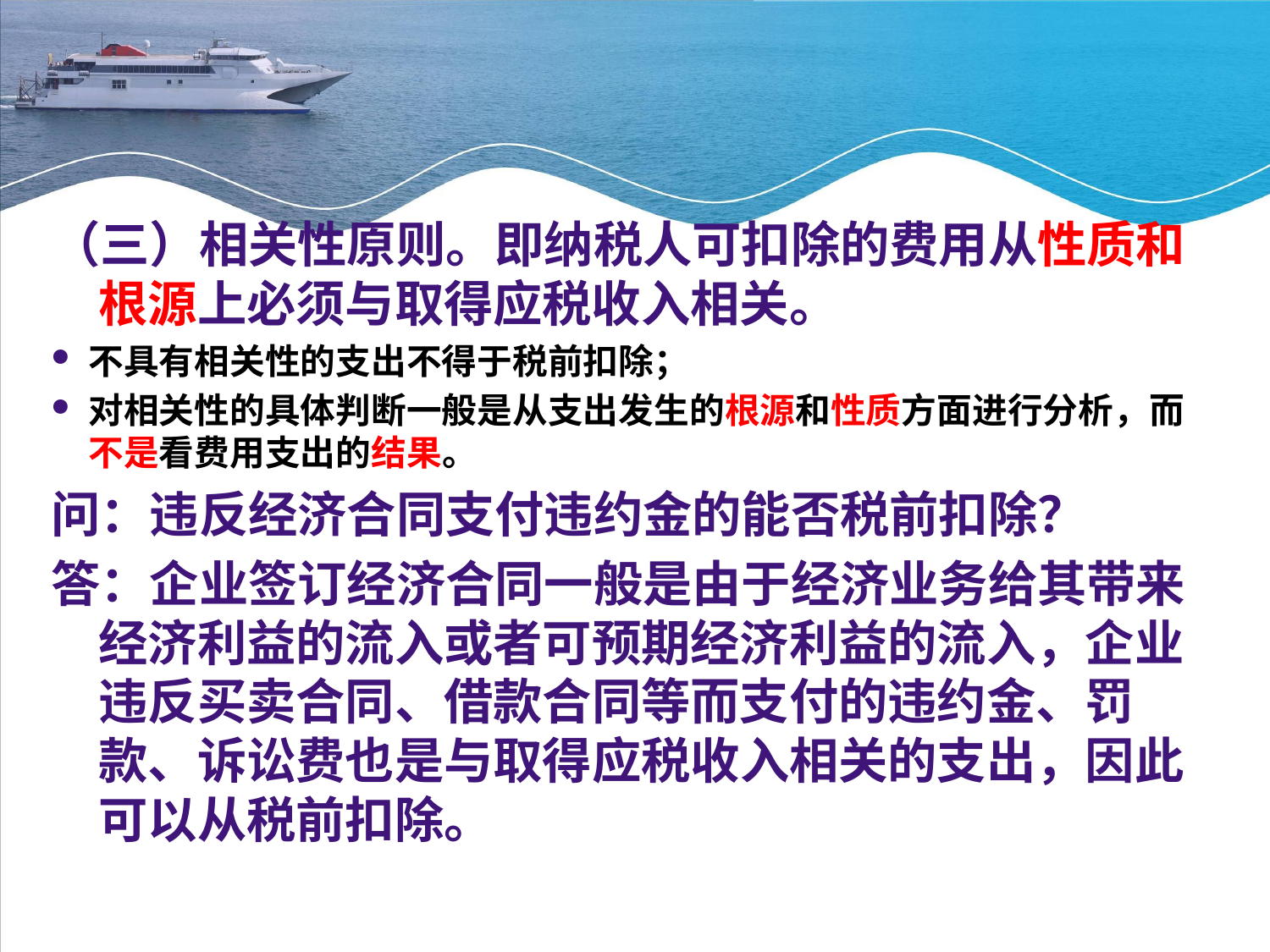

#
（三）相关性原则。即纳税人可扣除的费用从性质和根源上必须与取得应税收入相关。
不具有相关性的支出不得于税前扣除；
对相关性的具体判断一般是从支出发生的根源和性质方面进行分析，而不是看费用支出的结果。
问：违反经济合同支付违约金的能否税前扣除？
答：企业签订经济合同一般是由于经济业务给其带来经济利益的流入或者可预期经济利益的流入，企业违反买卖合同、借款合同等而支付的违约金、罚款、诉讼费也是与取得应税收入相关的支出，因此可以从税前扣除。